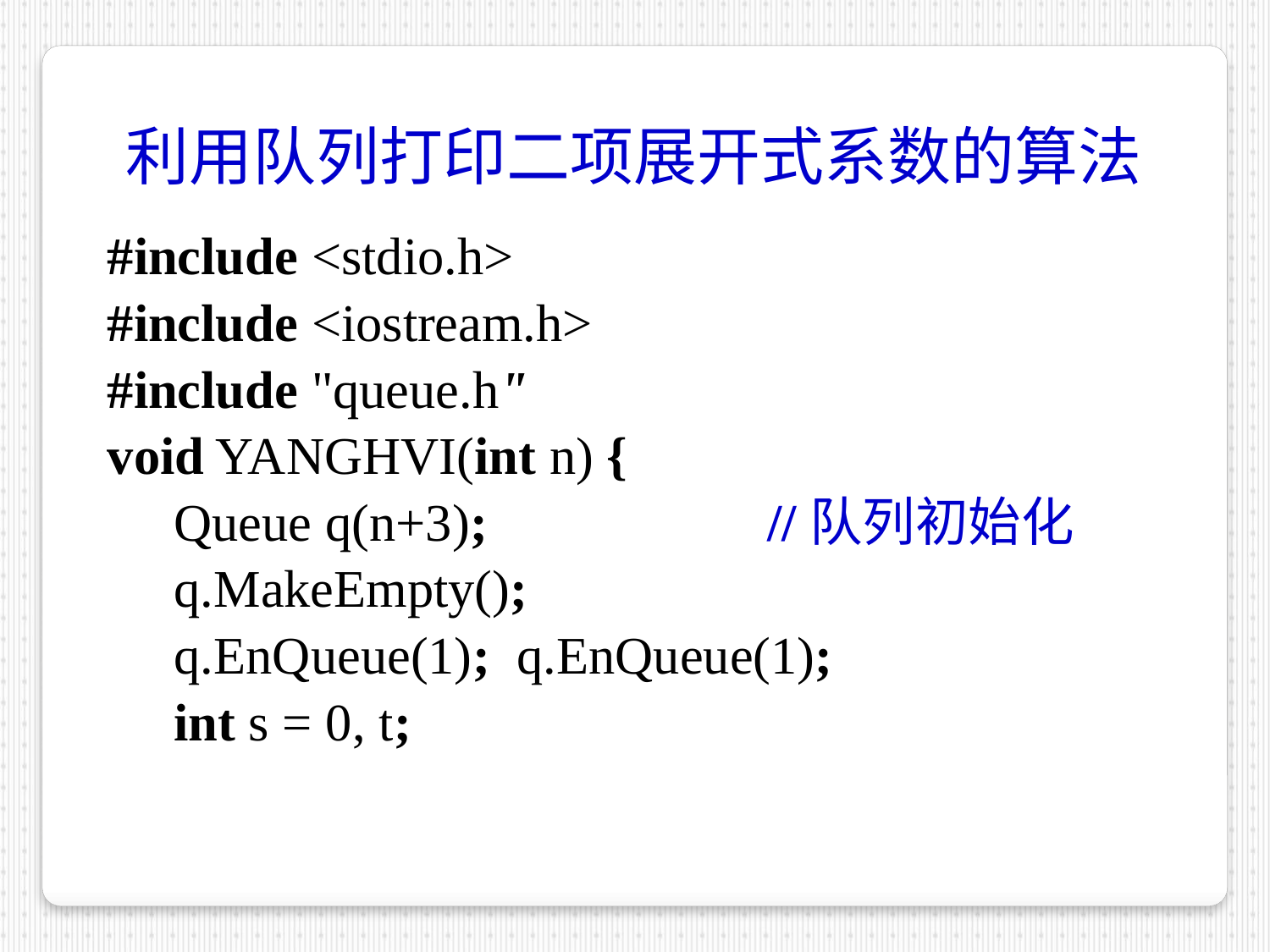

利用队列打印二项展开式系数的算法
#include <stdio.h>
#include <iostream.h>
#include "queue.h"
void YANGHVI(int n) {
     Queue q(n+3);                     //队列初始化
     q.MakeEmpty();
     q.EnQueue(1);  q.EnQueue(1);
     int s = 0, t;